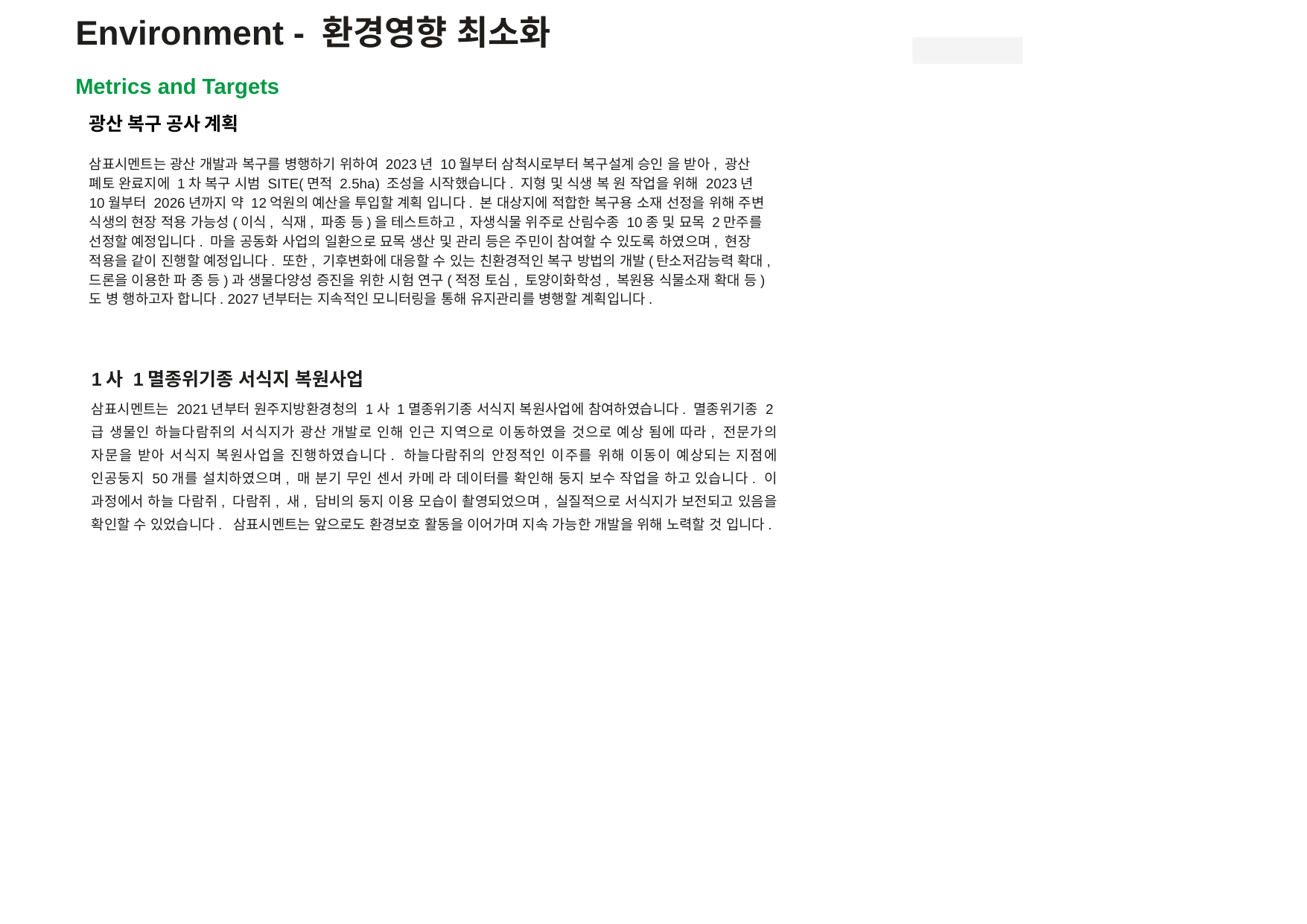

Environment - 환경영향 최소화
Metrics and Targets
광산 복구 공사 계획
삼표시멘트는 광산 개발과 복구를 병행하기 위하여 2023년 10월부터 삼척시로부터 복구설계 승인 을 받아, 광산 폐토 완료지에 1차 복구 시범 SITE(면적 2.5ha) 조성을 시작했습니다. 지형 및 식생 복 원 작업을 위해 2023년 10월부터 2026년까지 약 12억원의 예산을 투입할 계획 입니다. 본 대상지에 적합한 복구용 소재 선정을 위해 주변 식생의 현장 적용 가능성(이식, 식재, 파종 등)을 테스트하고, 자생식물 위주로 산림수종 10종 및 묘목 2만주를 선정할 예정입니다. 마을 공동화 사업의 일환으로 묘목 생산 및 관리 등은 주민이 참여할 수 있도록 하였으며, 현장 적용을 같이 진행할 예정입니다. 또한, 기후변화에 대응할 수 있는 친환경적인 복구 방법의 개발(탄소저감능력 확대, 드론을 이용한 파 종 등)과 생물다양성 증진을 위한 시험 연구(적정 토심, 토양이화학성, 복원용 식물소재 확대 등)도 병 행하고자 합니다. 2027년부터는 지속적인 모니터링을 통해 유지관리를 병행할 계획입니다.

1사 1멸종위기종 서식지 복원사업
삼표시멘트는 2021년부터 원주지방환경청의 1사 1멸종위기종 서식지 복원사업에 참여하였습니다. 멸종위기종 2급 생물인 하늘다람쥐의 서식지가 광산 개발로 인해 인근 지역으로 이동하였을 것으로 예상 됨에 따라, 전문가의 자문을 받아 서식지 복원사업을 진행하였습니다. 하늘다람쥐의 안정적인 이주를 위해 이동이 예상되는 지점에 인공둥지 50개를 설치하였으며, 매 분기 무인 센서 카메 라 데이터를 확인해 둥지 보수 작업을 하고 있습니다. 이 과정에서 하늘 다람쥐, 다람쥐, 새, 담비의 둥지 이용 모습이 촬영되었으며, 실질적으로 서식지가 보전되고 있음을 확인할 수 있었습니다.  삼표시멘트는 앞으로도 환경보호 활동을 이어가며 지속 가능한 개발을 위해 노력할 것 입니다.